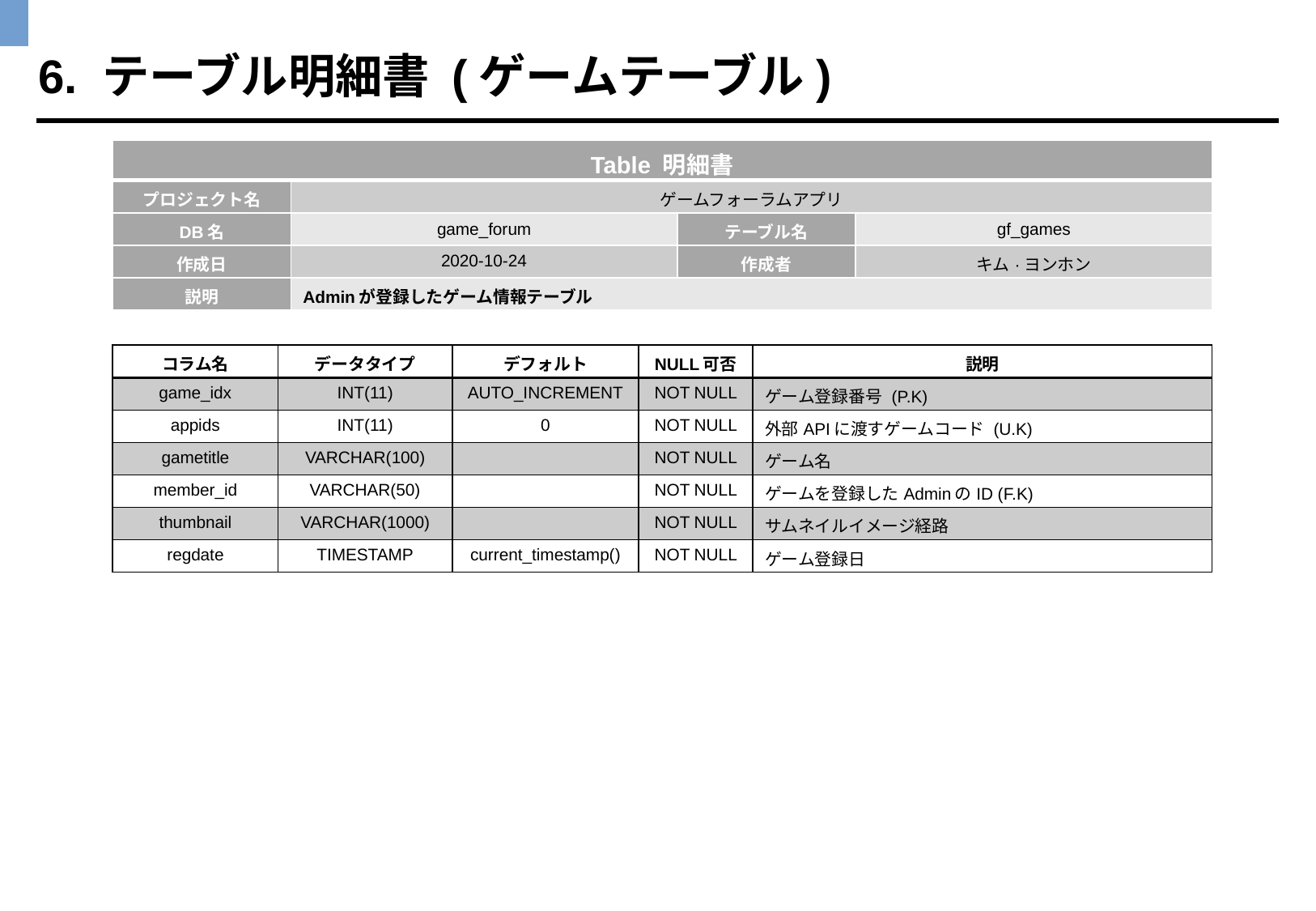

6. テーブル明細書 (ゲームテーブル)
| Table 明細書 |  |  |  |
| --- | --- | --- | --- |
| プロジェクト名 | ゲームフォーラムアプリ |  |  |
| DB名 | game\_forum | テーブル名 | gf\_games |
| 作成日 | 2020-10-24 | 作成者 | キム·ヨンホン |
| 説明 | Adminが登録したゲーム情報テーブル |  |  |
| コラム名 | データタイプ | デフォルト | NULL可否 | 説明 |
| --- | --- | --- | --- | --- |
| game\_idx | INT(11) | AUTO\_INCREMENT | NOT NULL | ゲーム登録番号 (P.K) |
| appids | INT(11) | 0 | NOT NULL | 外部APIに渡すゲームコード (U.K) |
| gametitle | VARCHAR(100) |  | NOT NULL | ゲーム名 |
| member\_id | VARCHAR(50) |  | NOT NULL | ゲームを登録したAdminのID (F.K) |
| thumbnail | VARCHAR(1000) |  | NOT NULL | サムネイルイメージ経路 |
| regdate | TIMESTAMP | current\_timestamp() | NOT NULL | ゲーム登録日 |